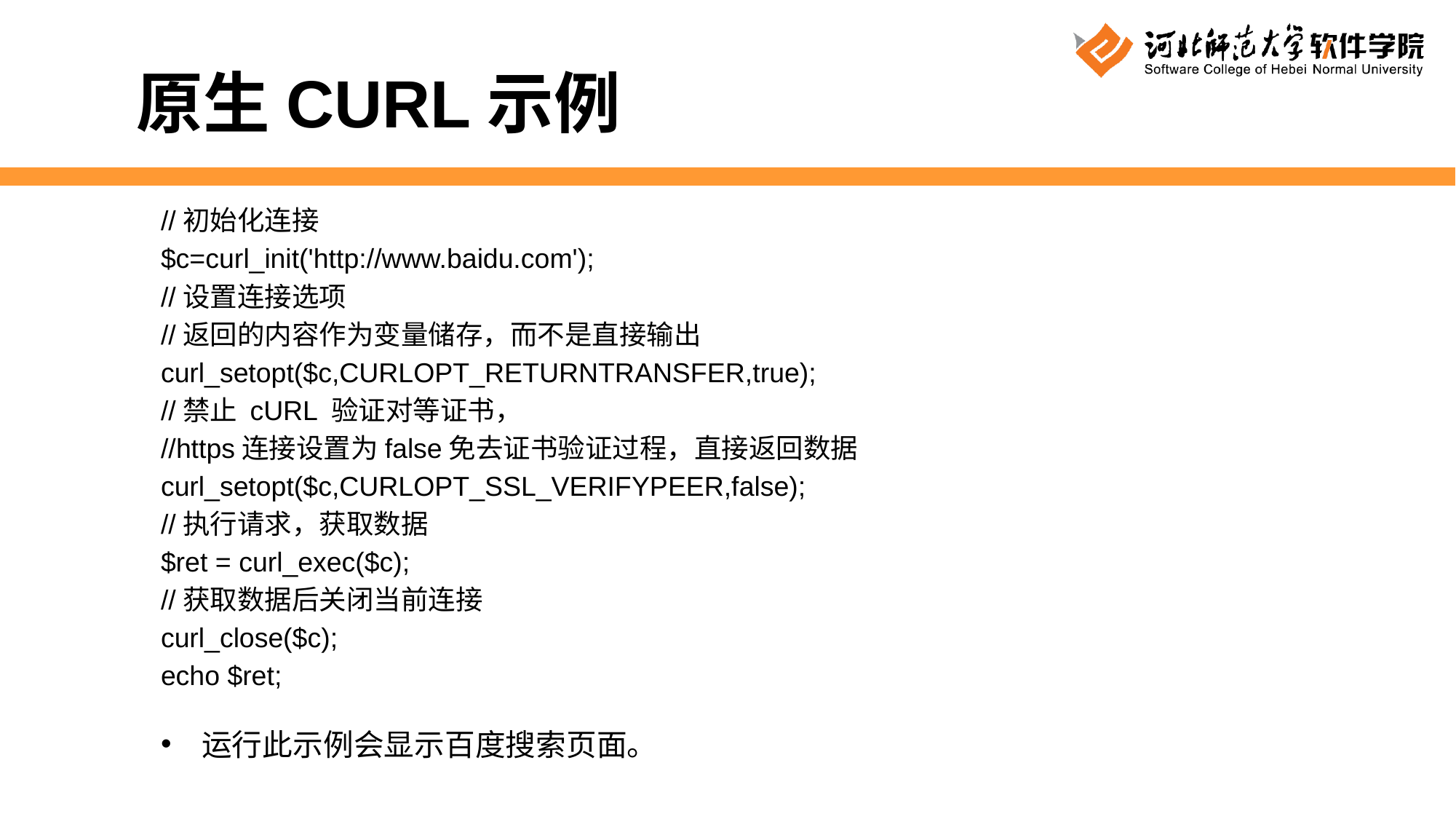

原生CURL示例
//初始化连接
$c=curl_init('http://www.baidu.com');
//设置连接选项
//返回的内容作为变量储存，而不是直接输出
curl_setopt($c,CURLOPT_RETURNTRANSFER,true);
//禁止 cURL 验证对等证书，
//https连接设置为false免去证书验证过程，直接返回数据
curl_setopt($c,CURLOPT_SSL_VERIFYPEER,false);
//执行请求，获取数据
$ret = curl_exec($c);
//获取数据后关闭当前连接
curl_close($c);
echo $ret;
运行此示例会显示百度搜索页面。